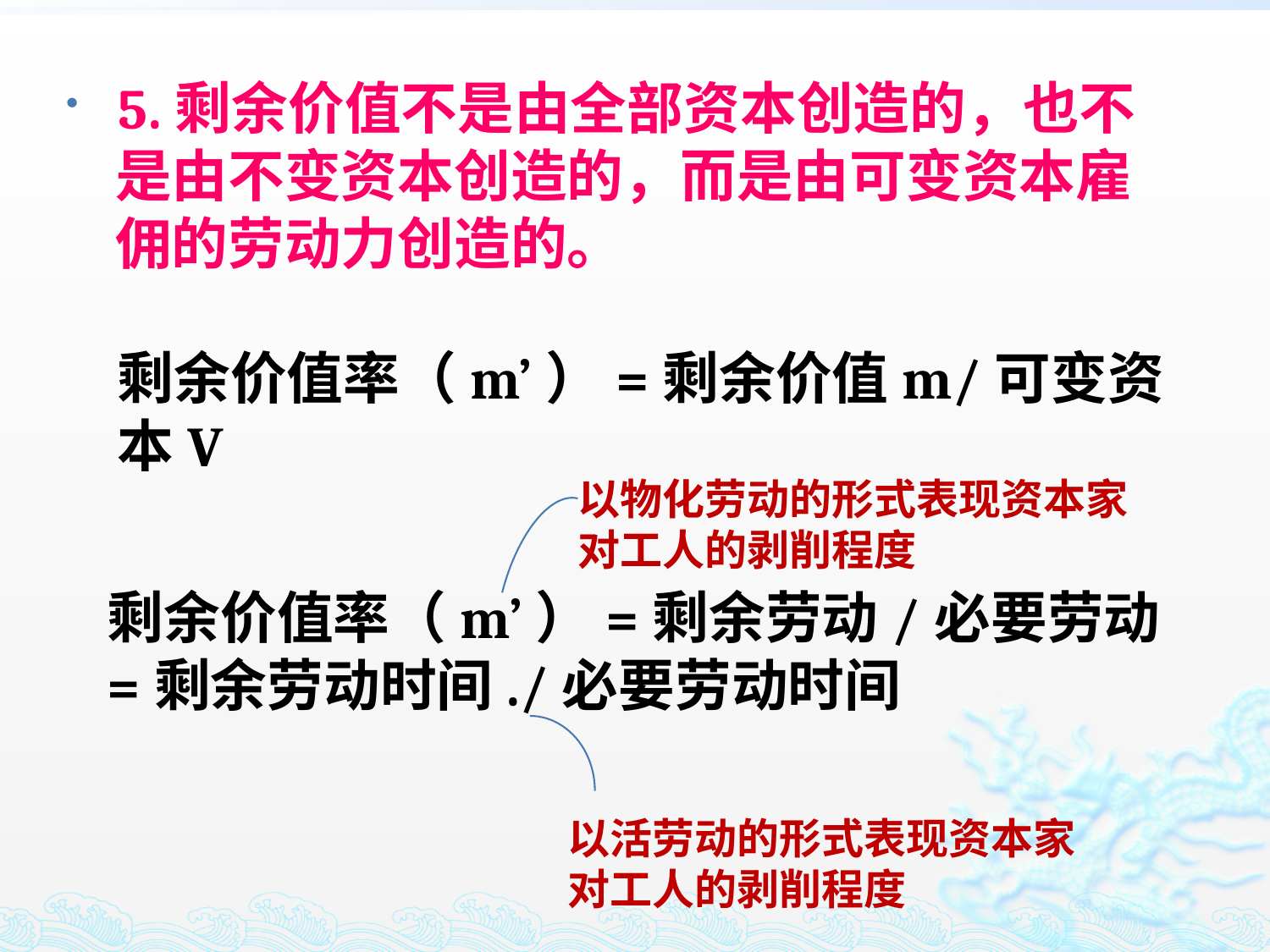

5.剩余价值不是由全部资本创造的，也不是由不变资本创造的，而是由可变资本雇佣的劳动力创造的。
剩余价值率（m’）=剩余价值m/可变资本V
以物化劳动的形式表现资本家对工人的剥削程度

剩余价值率（m’）=剩余劳动/必要劳动
=剩余劳动时间./必要劳动时间

以活劳动的形式表现资本家对工人的剥削程度